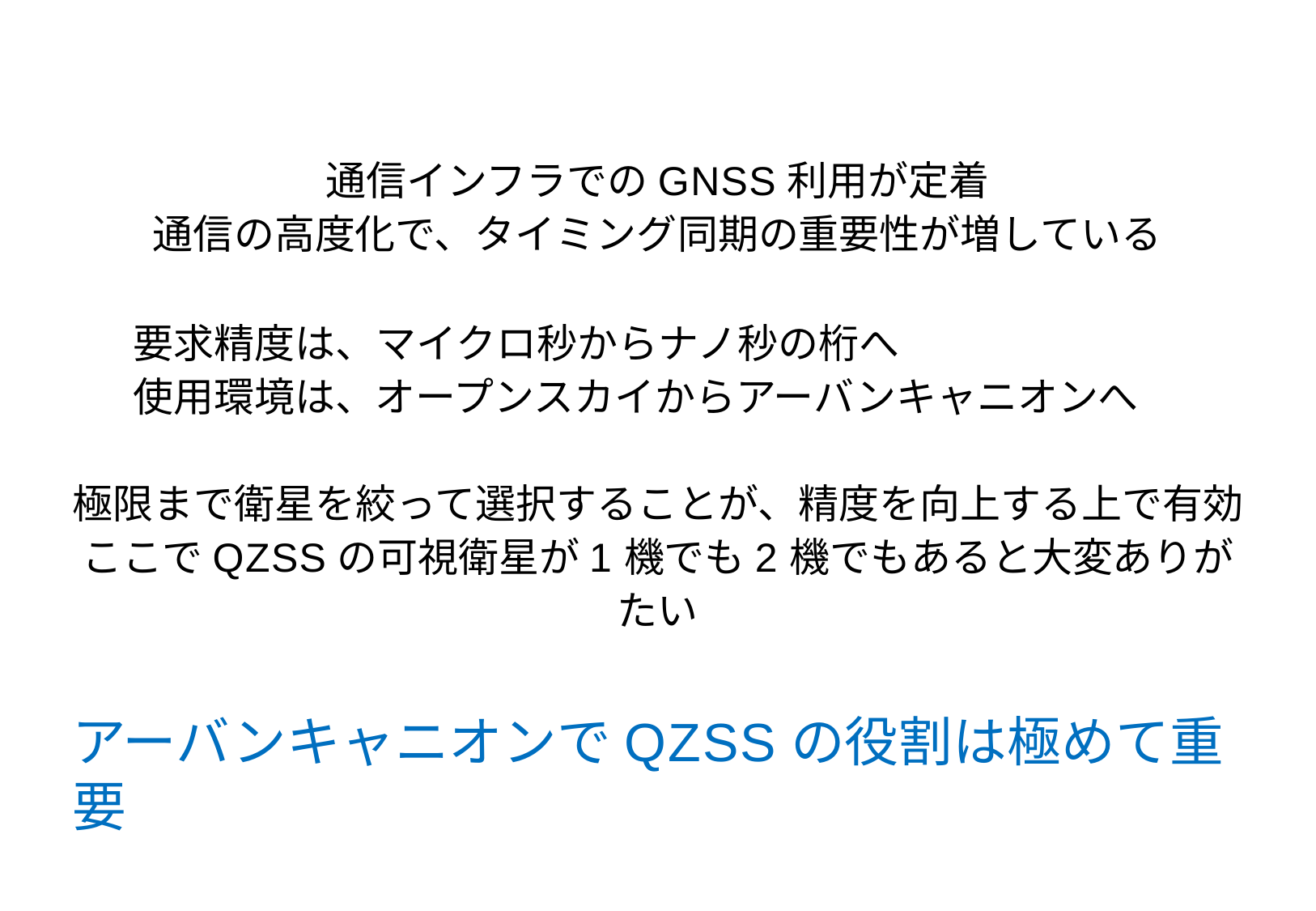

通信インフラでのGNSS利用が定着
通信の高度化で、タイミング同期の重要性が増している

要求精度は、マイクロ秒からナノ秒の桁へ
使用環境は、オープンスカイからアーバンキャニオンへ
極限まで衛星を絞って選択することが、精度を向上する上で有効 ここでQZSSの可視衛星が1機でも2機でもあると大変ありがたい
アーバンキャニオンでQZSSの役割は極めて重要